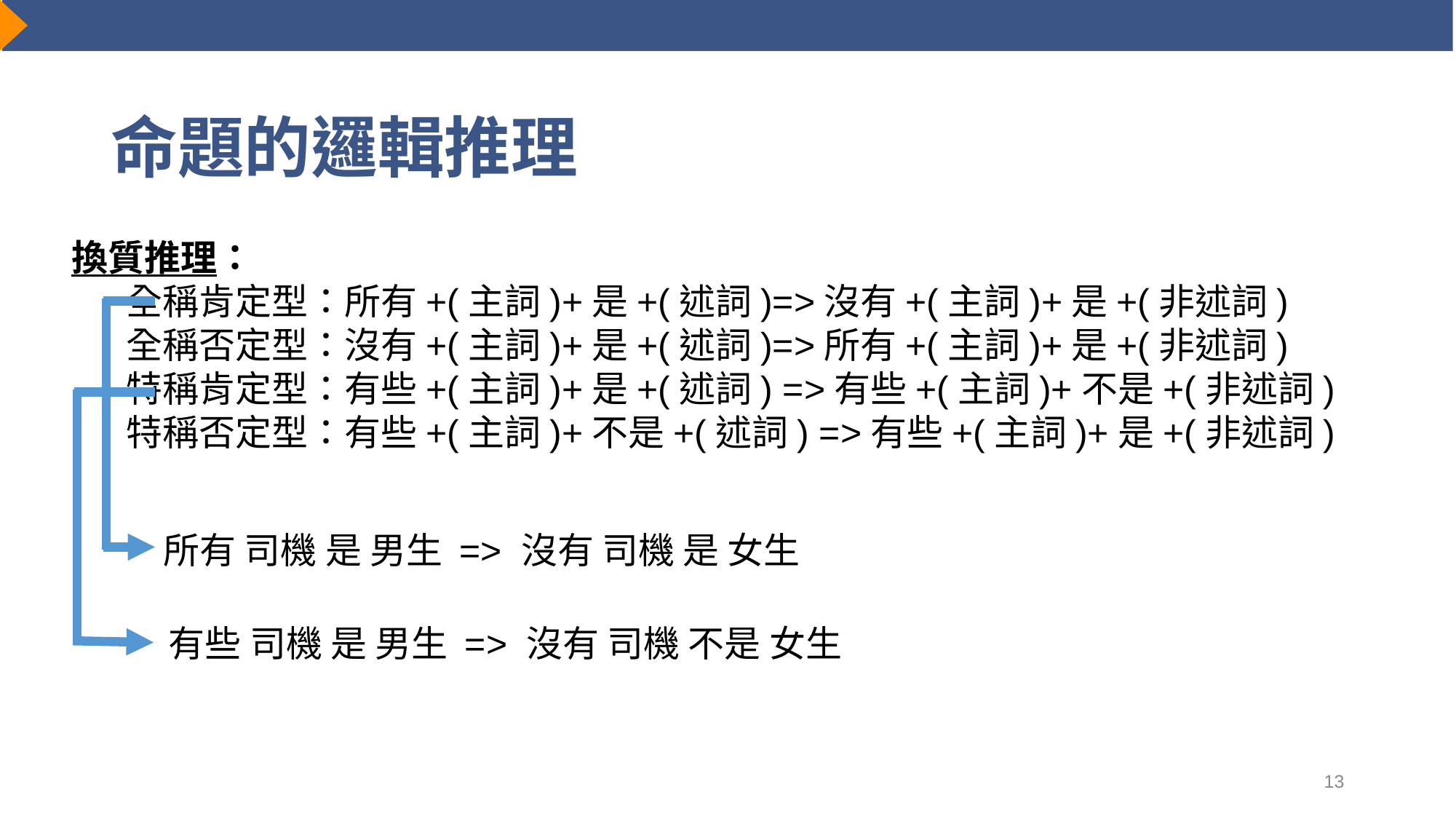

# 命題的邏輯推理
換質推理：
全稱肯定型：所有+(主詞)+是+(述詞)=>沒有+(主詞)+是+(非述詞)
全稱否定型：沒有+(主詞)+是+(述詞)=>所有+(主詞)+是+(非述詞)
特稱肯定型：有些+(主詞)+是+(述詞) =>有些+(主詞)+不是+(非述詞)
特稱否定型：有些+(主詞)+不是+(述詞) =>有些+(主詞)+是+(非述詞)
所有 司機 是 男生 => 沒有 司機 是 女生
有些 司機 是 男生 => 沒有 司機 不是 女生
13